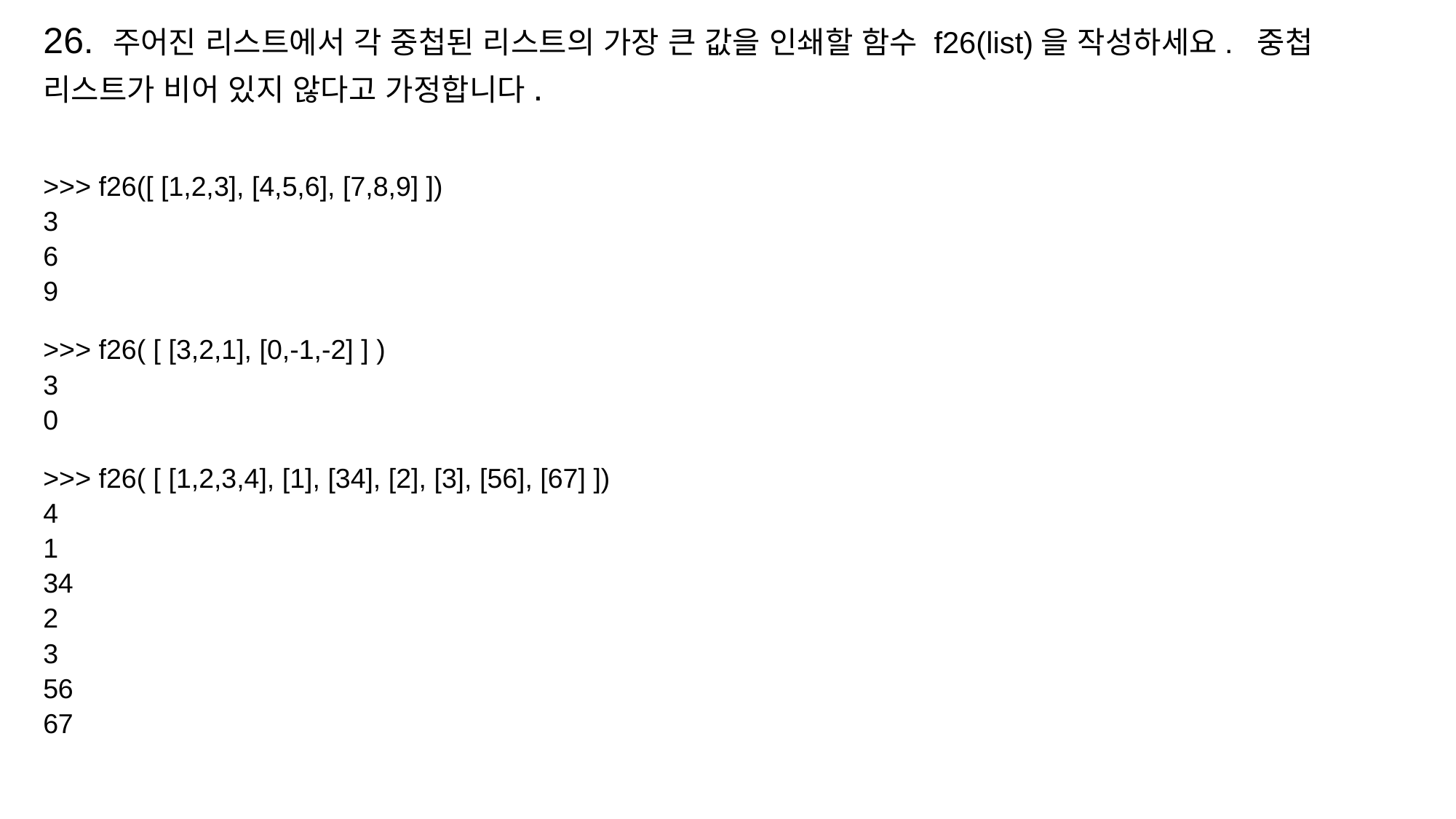

26. 주어진 리스트에서 각 중첩된 리스트의 가장 큰 값을 인쇄할 함수 f26(list)을 작성하세요.  중첩 리스트가 비어 있지 않다고 가정합니다.

>>> f26([ [1,2,3], [4,5,6], [7,8,9] ])
3
6
9

>>> f26( [ [3,2,1], [0,-1,-2] ] )
3
0

>>> f26( [ [1,2,3,4], [1], [34], [2], [3], [56], [67] ])
4
1
34
2
3
56
67